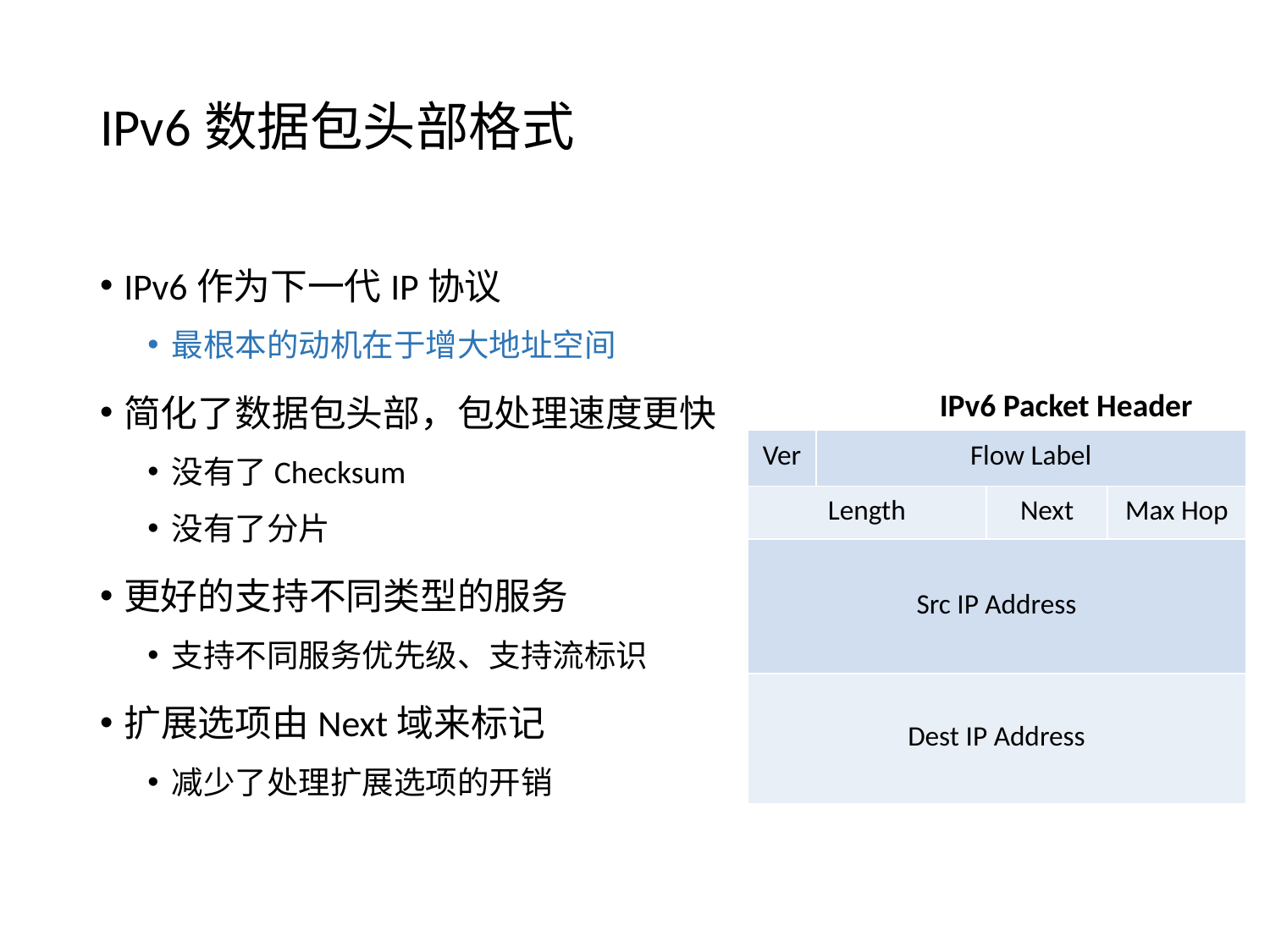

# IPv6数据包头部格式
IPv6作为下一代IP协议
最根本的动机在于增大地址空间
简化了数据包头部，包处理速度更快
没有了Checksum
没有了分片
更好的支持不同类型的服务
支持不同服务优先级、支持流标识
扩展选项由Next域来标记
减少了处理扩展选项的开销
IPv6 Packet Header
| Ver | Flow Label |  |  |
| --- | --- | --- | --- |
| Length |  | Next | Max Hop |
| Src IP Address |  |  |  |
| Dest IP Address |  |  |  |
41